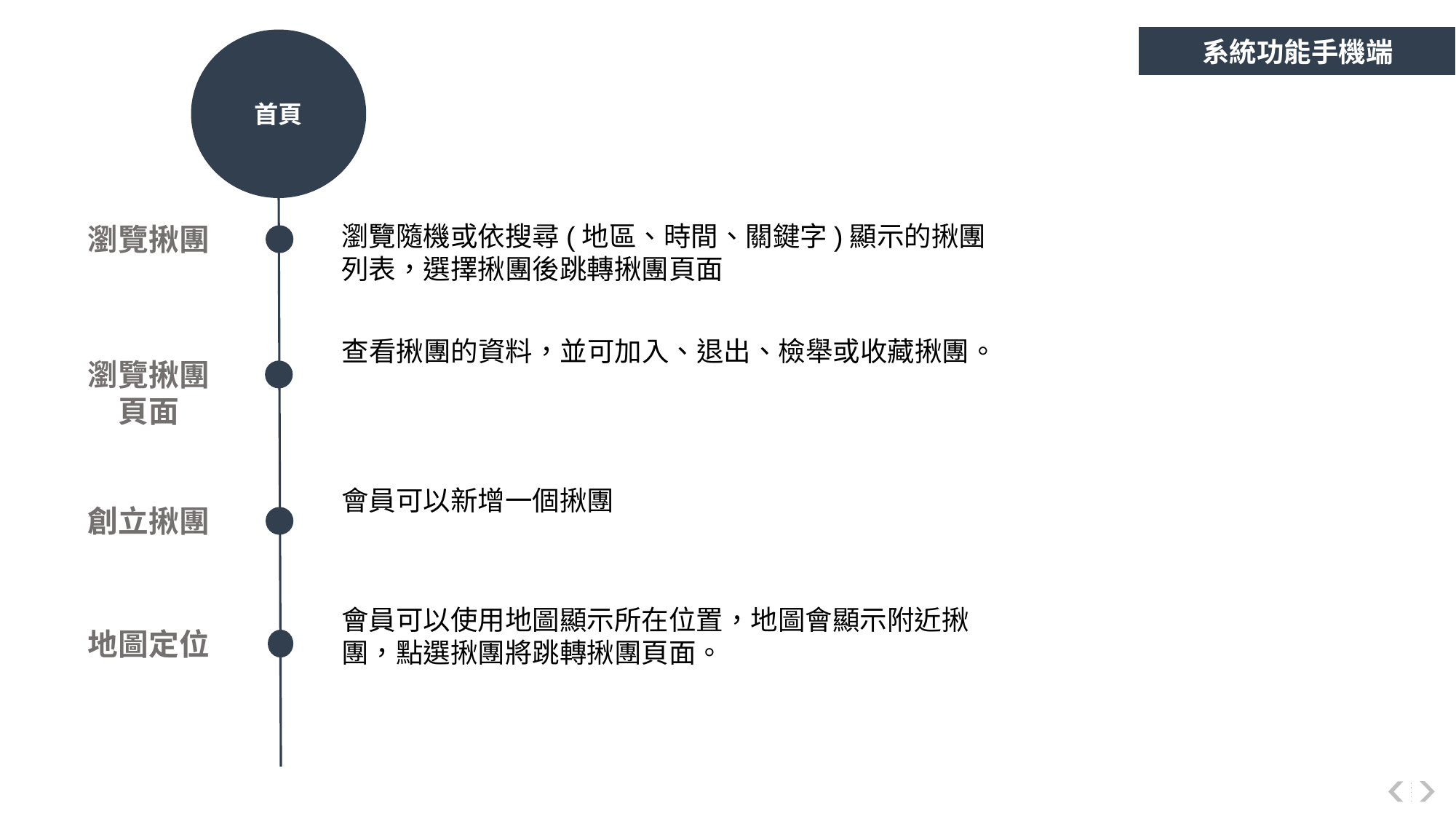

系統功能手機端
首頁
瀏覽隨機或依搜尋(地區、時間、關鍵字)顯示的揪團列表，選擇揪團後跳轉揪團頁面
瀏覽揪團

查看揪團的資料，並可加入、退出、檢舉或收藏揪團。
瀏覽揪團頁面

會員可以新增一個揪團
創立揪團

會員可以使用地圖顯示所在位置，地圖會顯示附近揪團，點選揪團將跳轉揪團頁面。
地圖定位